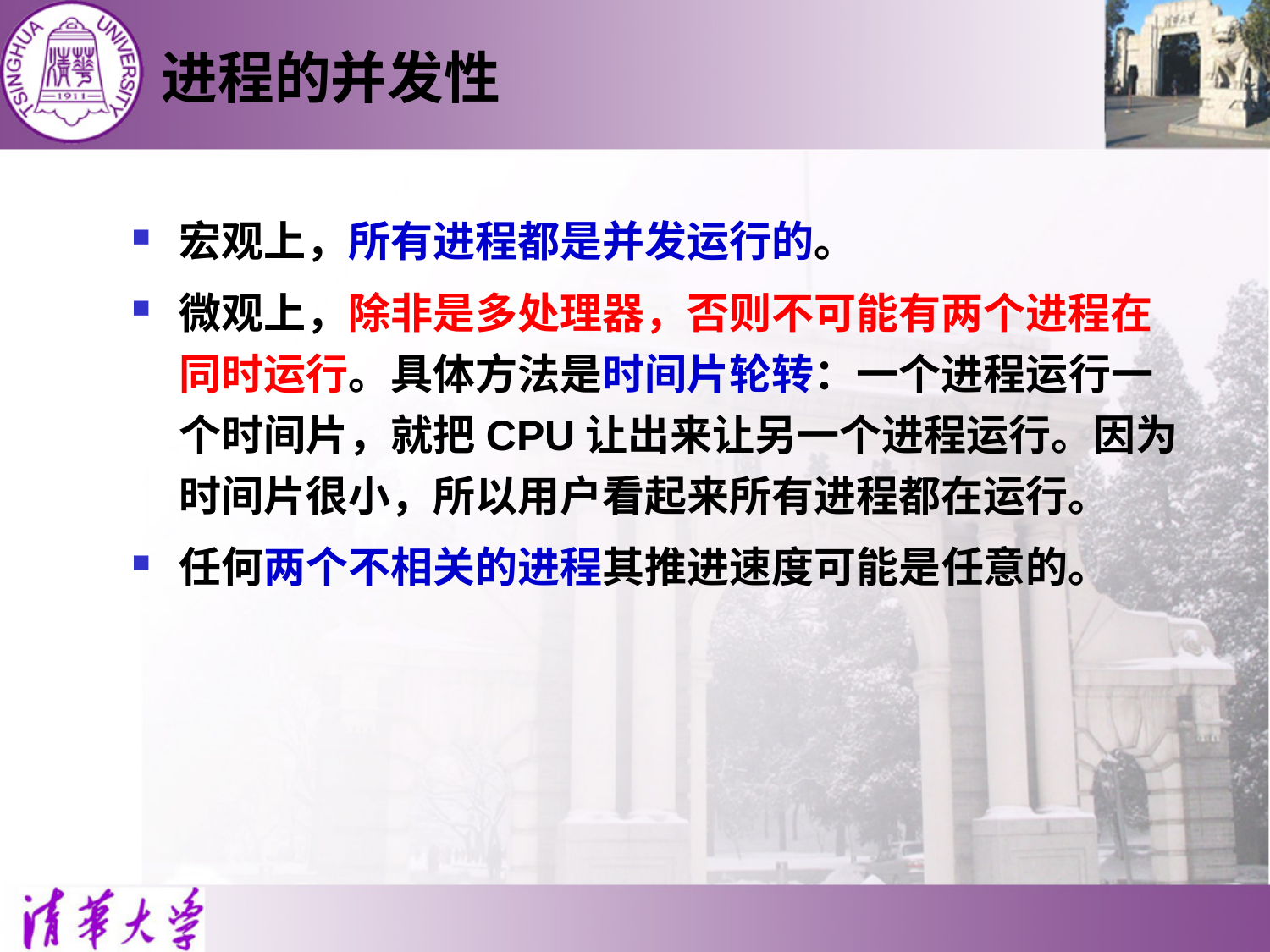

# 进程的并发性
宏观上，所有进程都是并发运行的。
微观上，除非是多处理器，否则不可能有两个进程在同时运行。具体方法是时间片轮转：一个进程运行一个时间片，就把CPU让出来让另一个进程运行。因为时间片很小，所以用户看起来所有进程都在运行。
任何两个不相关的进程其推进速度可能是任意的。